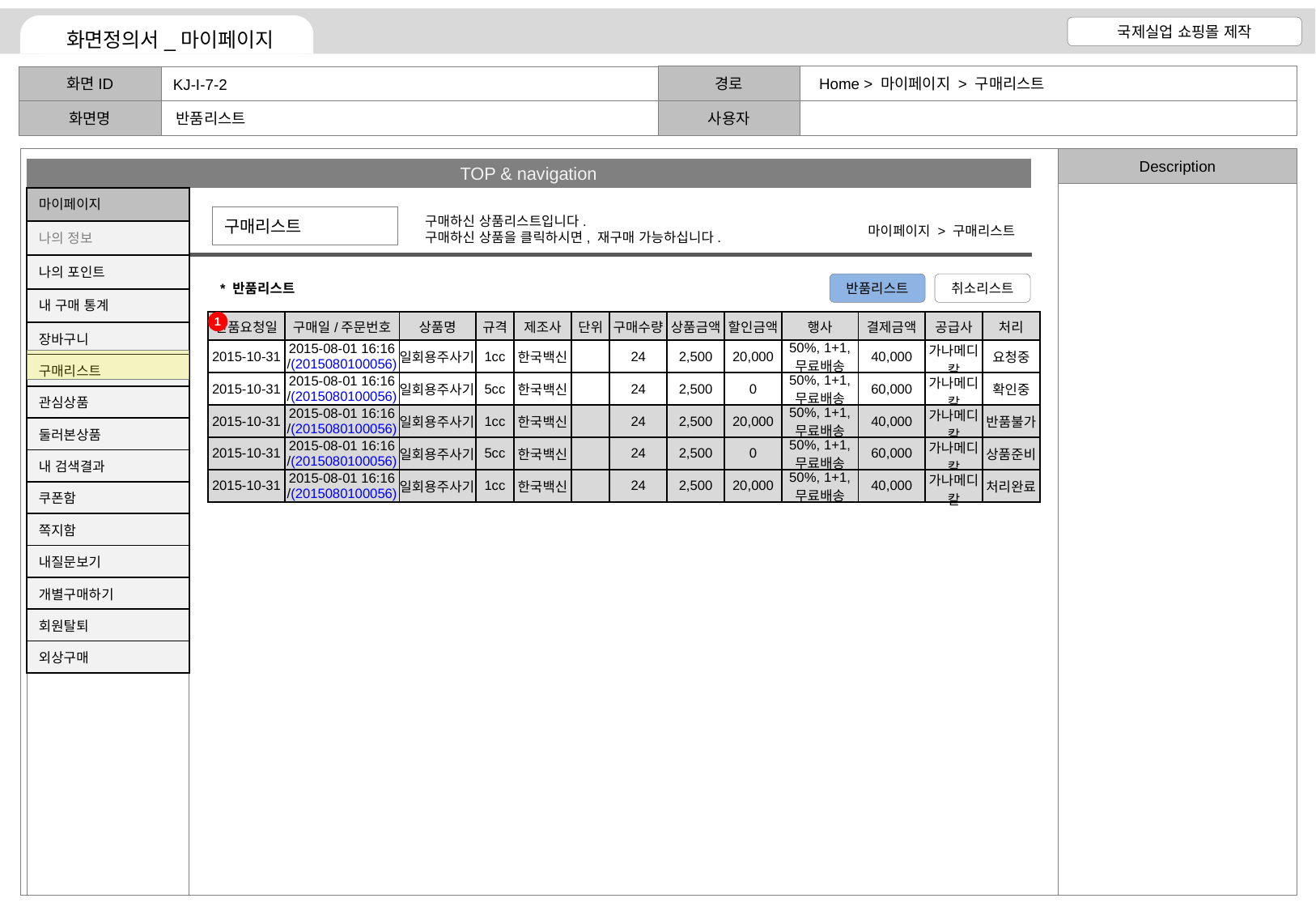

Home > 마이페이지 > 구매리스트
KJ-I-7-2
반품리스트

구매리스트
구매하신 상품리스트입니다.
구매하신 상품을 클릭하시면, 재구매 가능하십니다.
마이페이지 > 구매리스트
* 반품리스트
반품리스트
취소리스트
| 반품요청일 | 구매일/주문번호 | 상품명 | 규격 | 제조사 | 단위 | 구매수량 | 상품금액 | 할인금액 | 행사 | 결제금액 | 공급사 | 처리 |
| --- | --- | --- | --- | --- | --- | --- | --- | --- | --- | --- | --- | --- |
| 2015-10-31 | 2015-08-01 16:16 /(2015080100056) | 일회용주사기 | 1cc | 한국백신 |  | 24 | 2,500 | 20,000 | 50%, 1+1, 무료배송 | 40,000 | 가나메디칼 | 요청중 |
| 2015-10-31 | 2015-08-01 16:16 /(2015080100056) | 일회용주사기 | 5cc | 한국백신 |  | 24 | 2,500 | 0 | 50%, 1+1, 무료배송 | 60,000 | 가나메디칼 | 확인중 |
| 2015-10-31 | 2015-08-01 16:16 /(2015080100056) | 일회용주사기 | 1cc | 한국백신 |  | 24 | 2,500 | 20,000 | 50%, 1+1, 무료배송 | 40,000 | 가나메디칼 | 반품불가 |
| 2015-10-31 | 2015-08-01 16:16 /(2015080100056) | 일회용주사기 | 5cc | 한국백신 |  | 24 | 2,500 | 0 | 50%, 1+1, 무료배송 | 60,000 | 가나메디칼 | 상품준비 |
| 2015-10-31 | 2015-08-01 16:16 /(2015080100056) | 일회용주사기 | 1cc | 한국백신 |  | 24 | 2,500 | 20,000 | 50%, 1+1, 무료배송 | 40,000 | 가나메디칼 | 처리완료 |
1